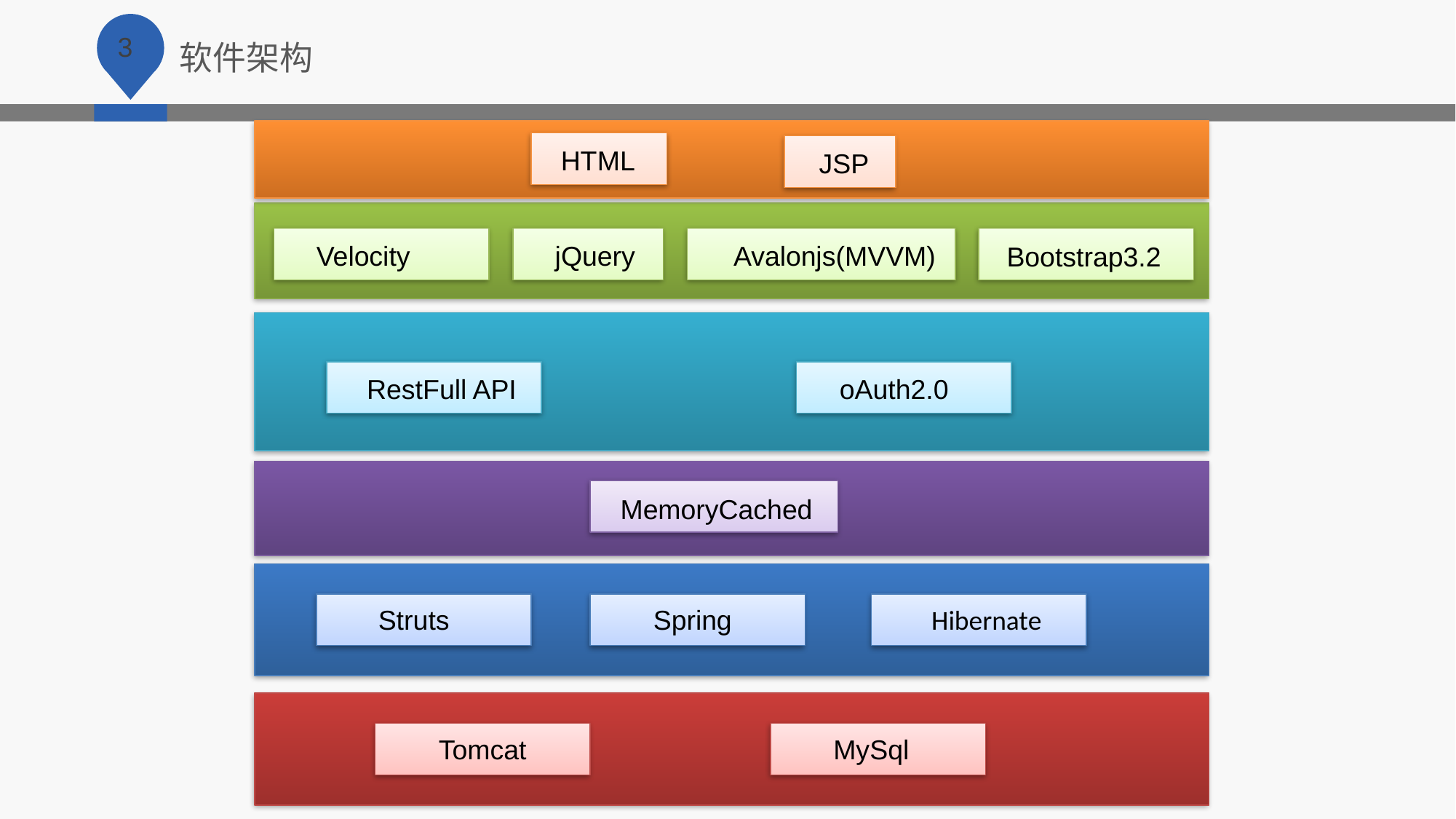

软件架构

HTML

JSP

Velocity

jQuery

Avalonjs(MVVM)

Bootstrap3.2

RestFull API

oAuth2.0

MemoryCached

Struts

Spring

Hibernate

Tomcat

MySql